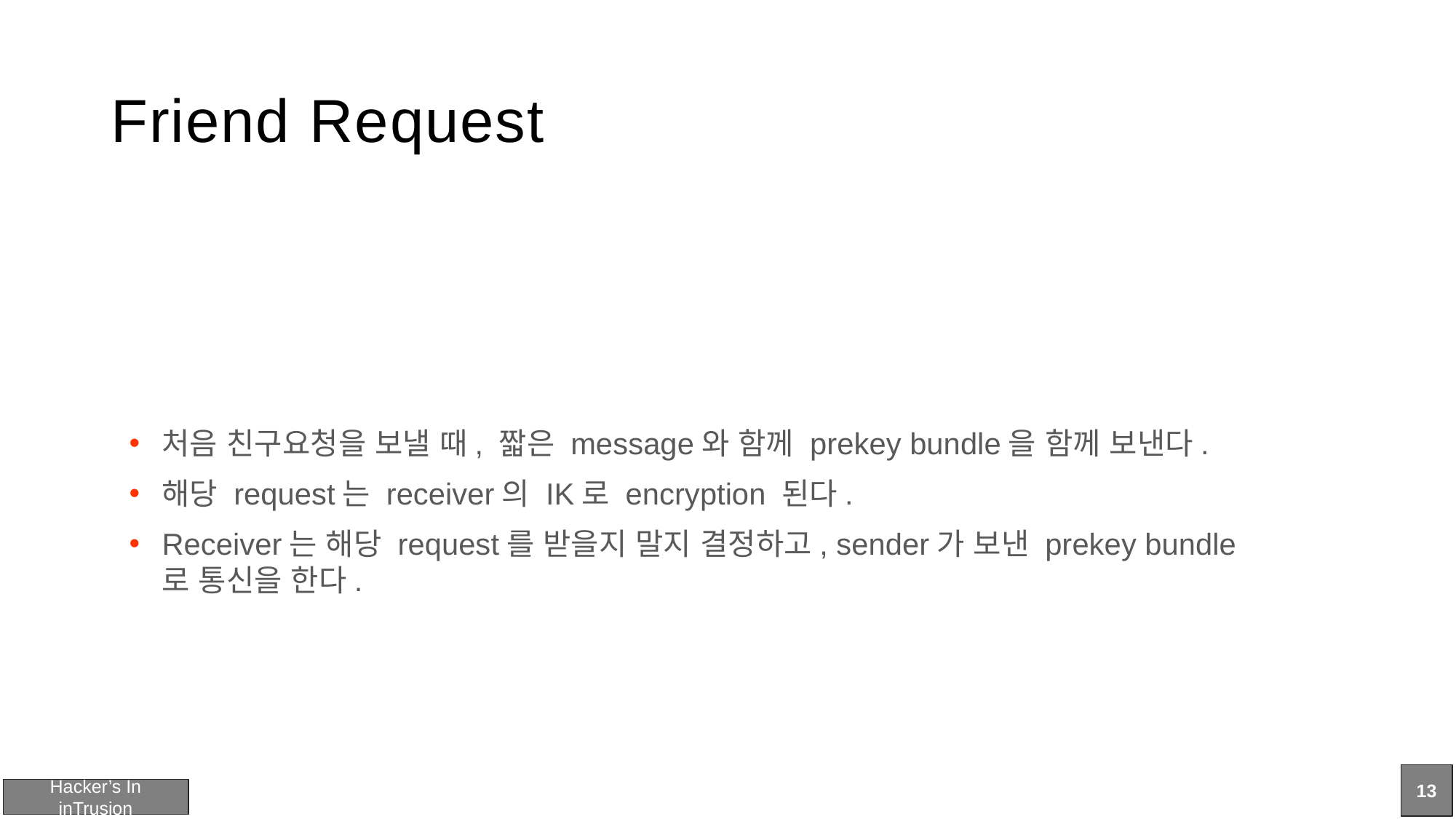

# Friend Request

처음 친구요청을 보낼 때, 짧은 message와 함께 prekey bundle을 함께 보낸다.
해당 request는 receiver의 IK로 encryption 된다.
Receiver는 해당 request를 받을지 말지 결정하고, sender가 보낸 prekey bundle로 통신을 한다.
13
Hacker’s In inTrusion